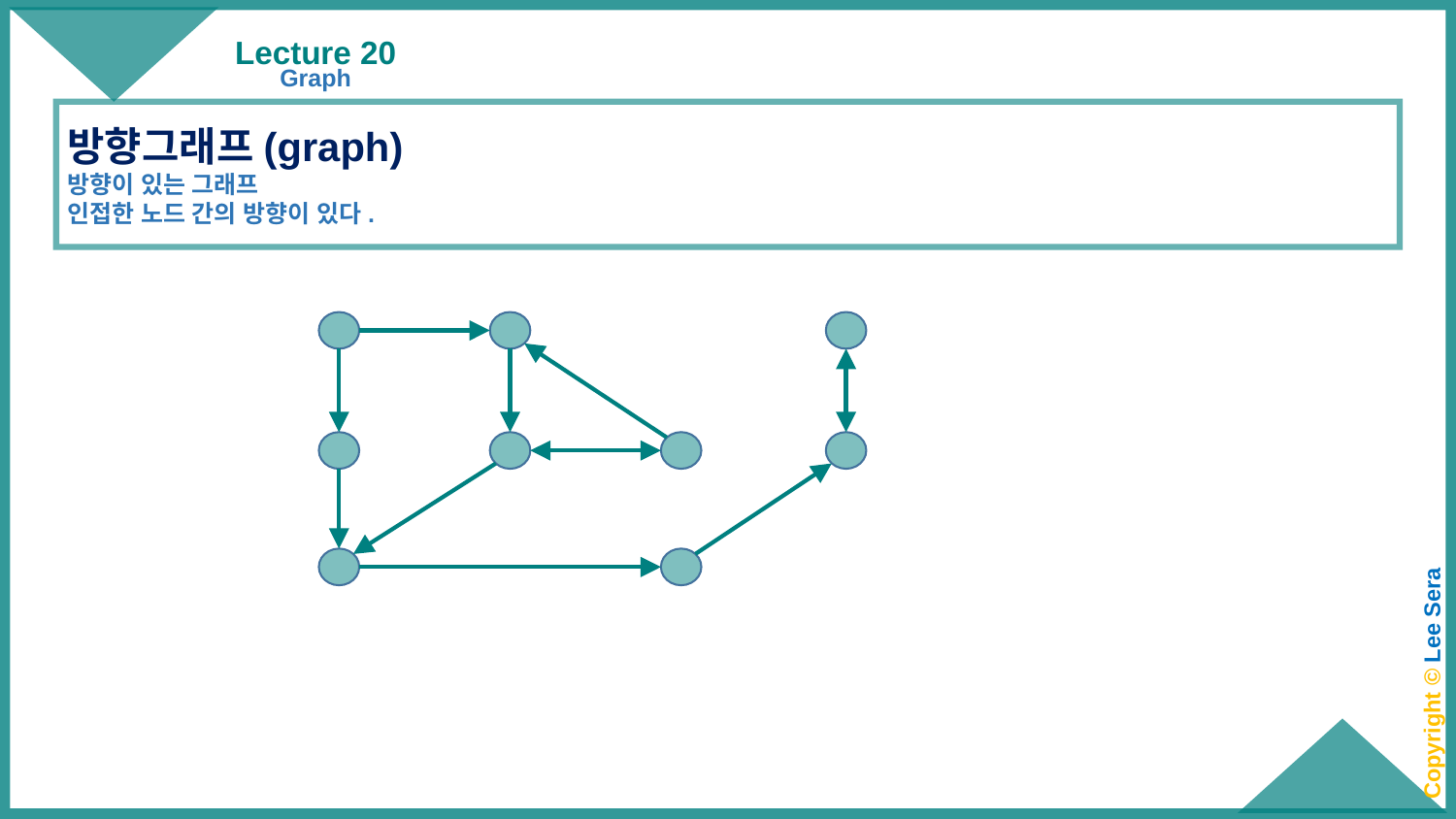

# Lecture 20
Graph
방향그래프(graph)
방향이 있는 그래프
인접한 노드 간의 방향이 있다.

Copyright © Lee Sera